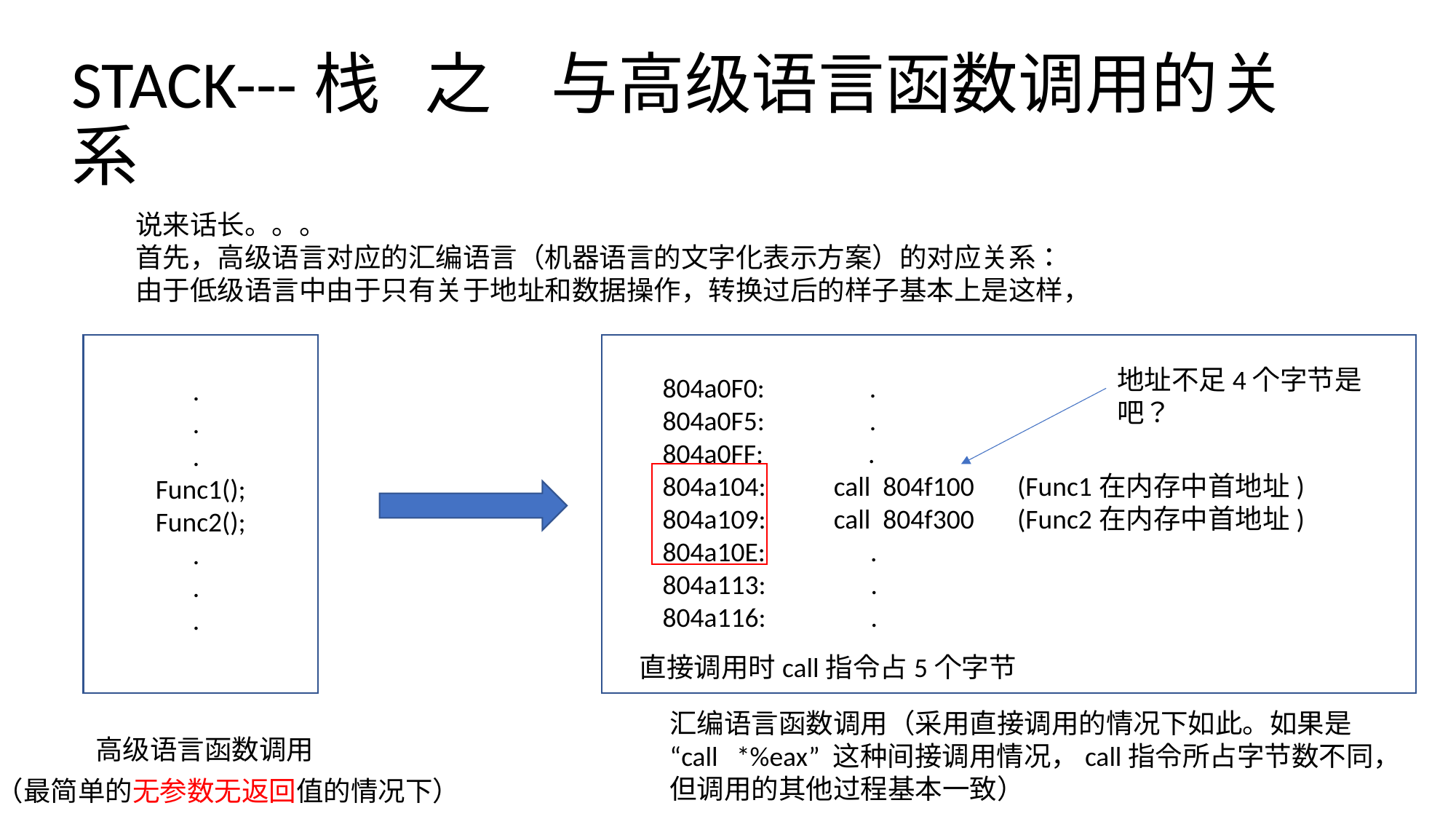

# STACK---栈   之    与高级语言函数调用的关系
说来话长。。。
首先，高级语言对应的汇编语言（机器语言的文字化表示方案）的对应关系：
由于低级语言中由于只有关于地址和数据操作，转换过后的样子基本上是这样，

      .
      .
      .
Func1();
Func2();
      .
      .
      .

地址不足4个字节是吧？
804a0F0:                 .
804a0F5:                 .
804a0FF:                 .
804a104:           call  804f100       (Func1在内存中首地址) 804a109:           call  804f300       (Func2在内存中首地址)
804a10E:                 .
804a113:                 .
804a116:                 .

直接调用时call指令占5个字节
汇编语言函数调用（采用直接调用的情况下如此。如果是
“call   *%eax” 这种间接调用情况，call指令所占字节数不同，
但调用的其他过程基本一致）
高级语言函数调用
（最简单的无参数无返回值的情况下）